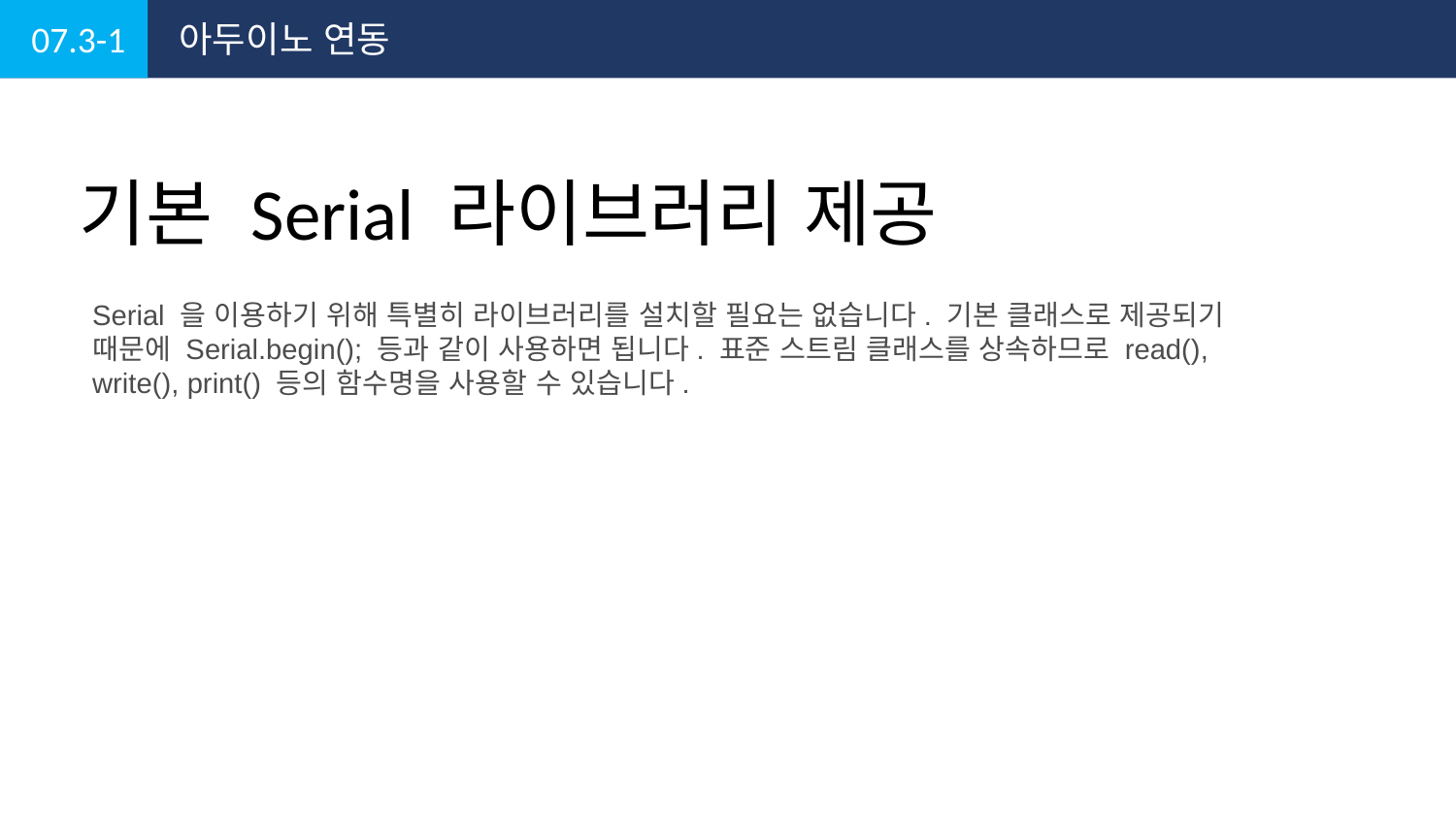

07.3-1
아두이노 연동
기본 Serial 라이브러리 제공
Serial 을 이용하기 위해 특별히 라이브러리를 설치할 필요는 없습니다. 기본 클래스로 제공되기 때문에 Serial.begin(); 등과 같이 사용하면 됩니다. 표준 스트림 클래스를 상속하므로 read(), write(), print() 등의 함수명을 사용할 수 있습니다.